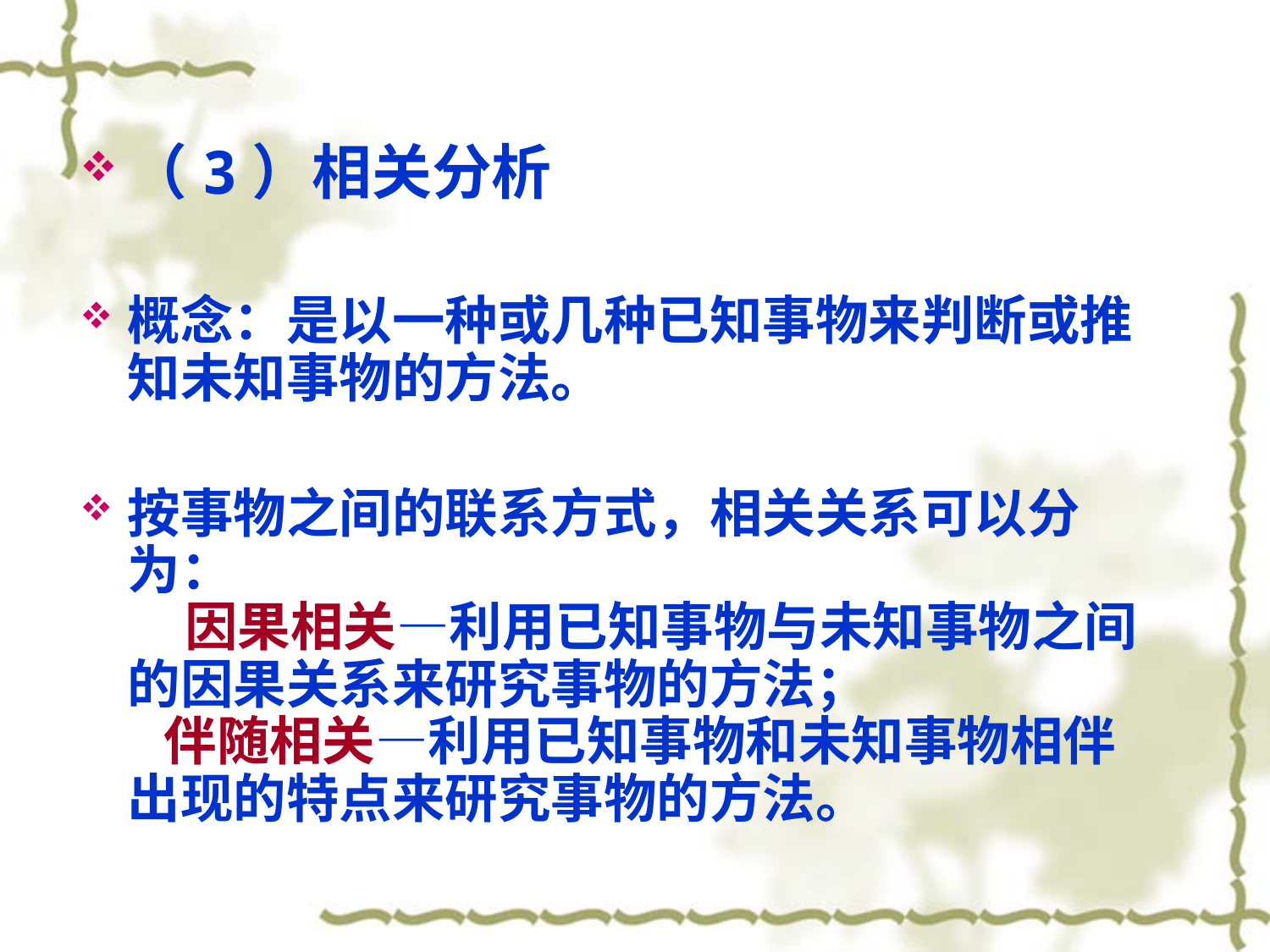

（3）相关分析

概念：是以一种或几种已知事物来判断或推知未知事物的方法。

按事物之间的联系方式，相关关系可以分为：
      因果相关—利用已知事物与未知事物之间的因果关系来研究事物的方法；
   伴随相关—利用已知事物和未知事物相伴出现的特点来研究事物的方法。